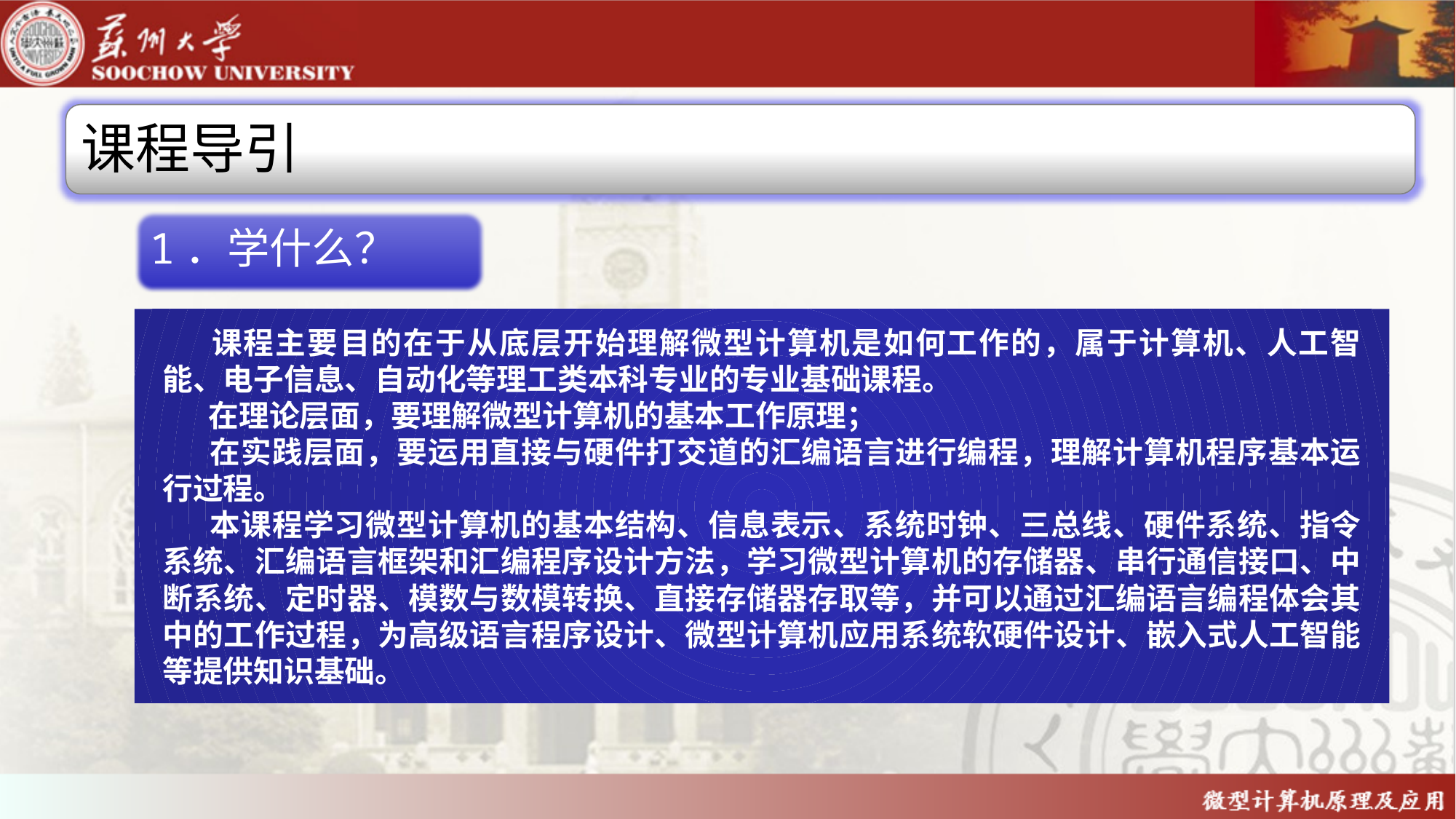

课程导引
1．学什么？

 课程主要目的在于从底层开始理解微型计算机是如何工作的，属于计算机、人工智能、电子信息、自动化等理工类本科专业的专业基础课程。
 在理论层面，要理解微型计算机的基本工作原理；
 在实践层面，要运用直接与硬件打交道的汇编语言进行编程，理解计算机程序基本运行过程。
 本课程学习微型计算机的基本结构、信息表示、系统时钟、三总线、硬件系统、指令系统、汇编语言框架和汇编程序设计方法，学习微型计算机的存储器、串行通信接口、中断系统、定时器、模数与数模转换、直接存储器存取等，并可以通过汇编语言编程体会其中的工作过程，为高级语言程序设计、微型计算机应用系统软硬件设计、嵌入式人工智能等提供知识基础。